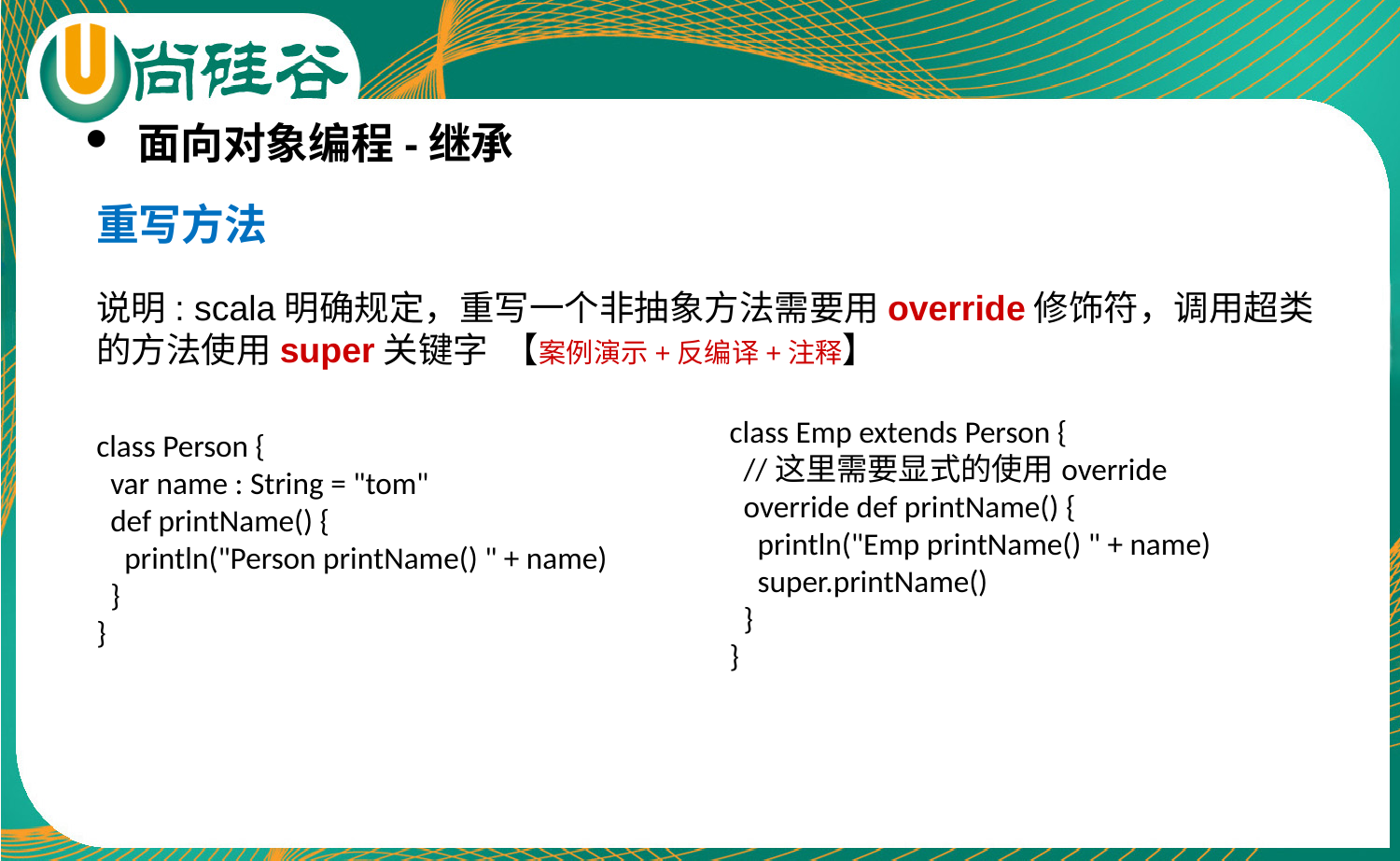

面向对象编程-继承

重写方法

说明: scala明确规定，重写一个非抽象方法需要用override修饰符，调用超类的方法使用super关键字  【案例演示+反编译+注释】
class Emp extends Person {
  //这里需要显式的使用override
  override def printName() {
    println("Emp printName() " + name)
    super.printName()
  }
}
class Person {
  var name : String = "tom"
  def printName() {
    println("Person printName() " + name)
  }
}